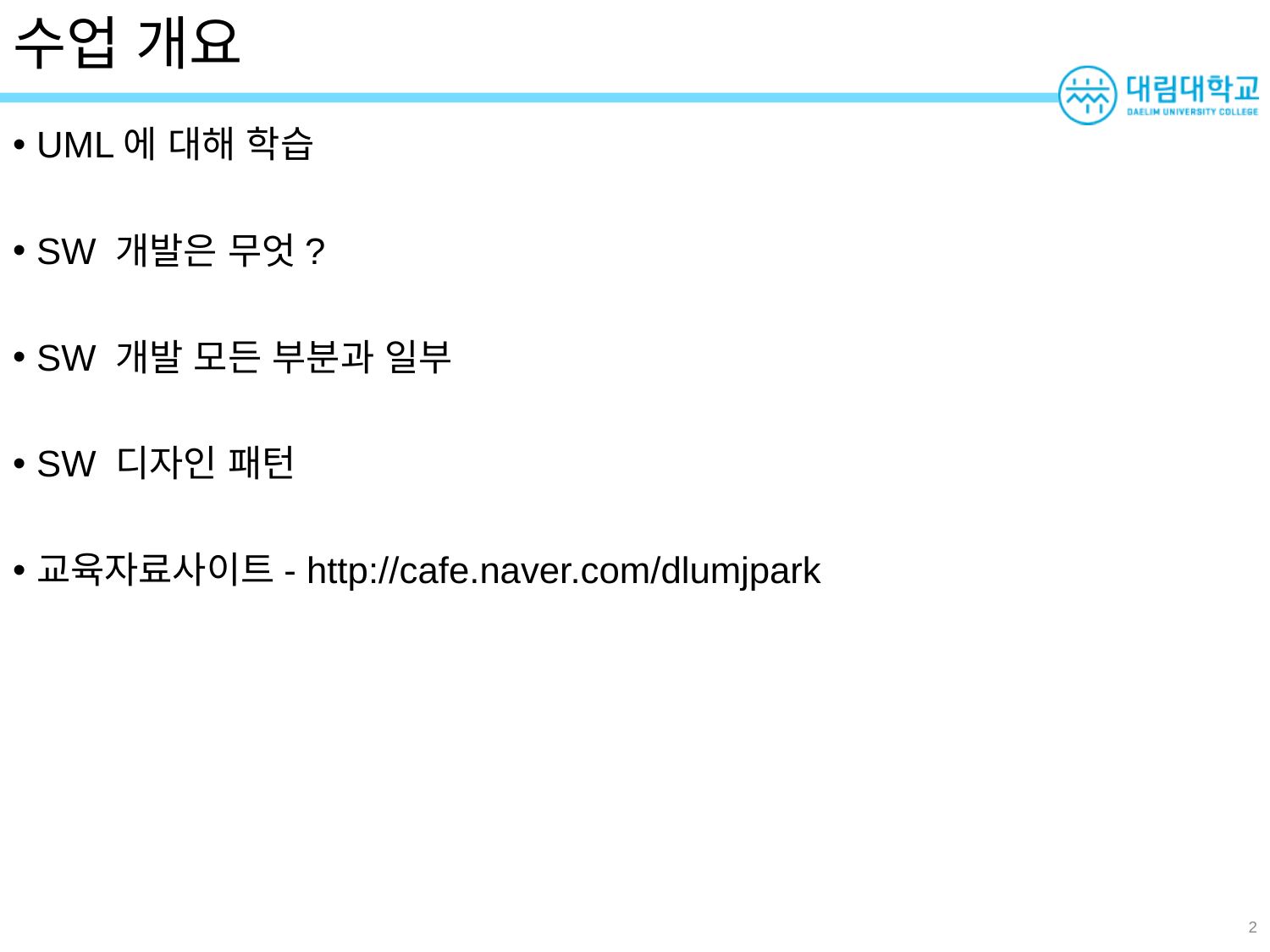

# 수업 개요
UML에 대해 학습

SW 개발은 무엇?

SW 개발 모든 부분과 일부

SW 디자인 패턴

교육자료사이트- http://cafe.naver.com/dlumjpark

2